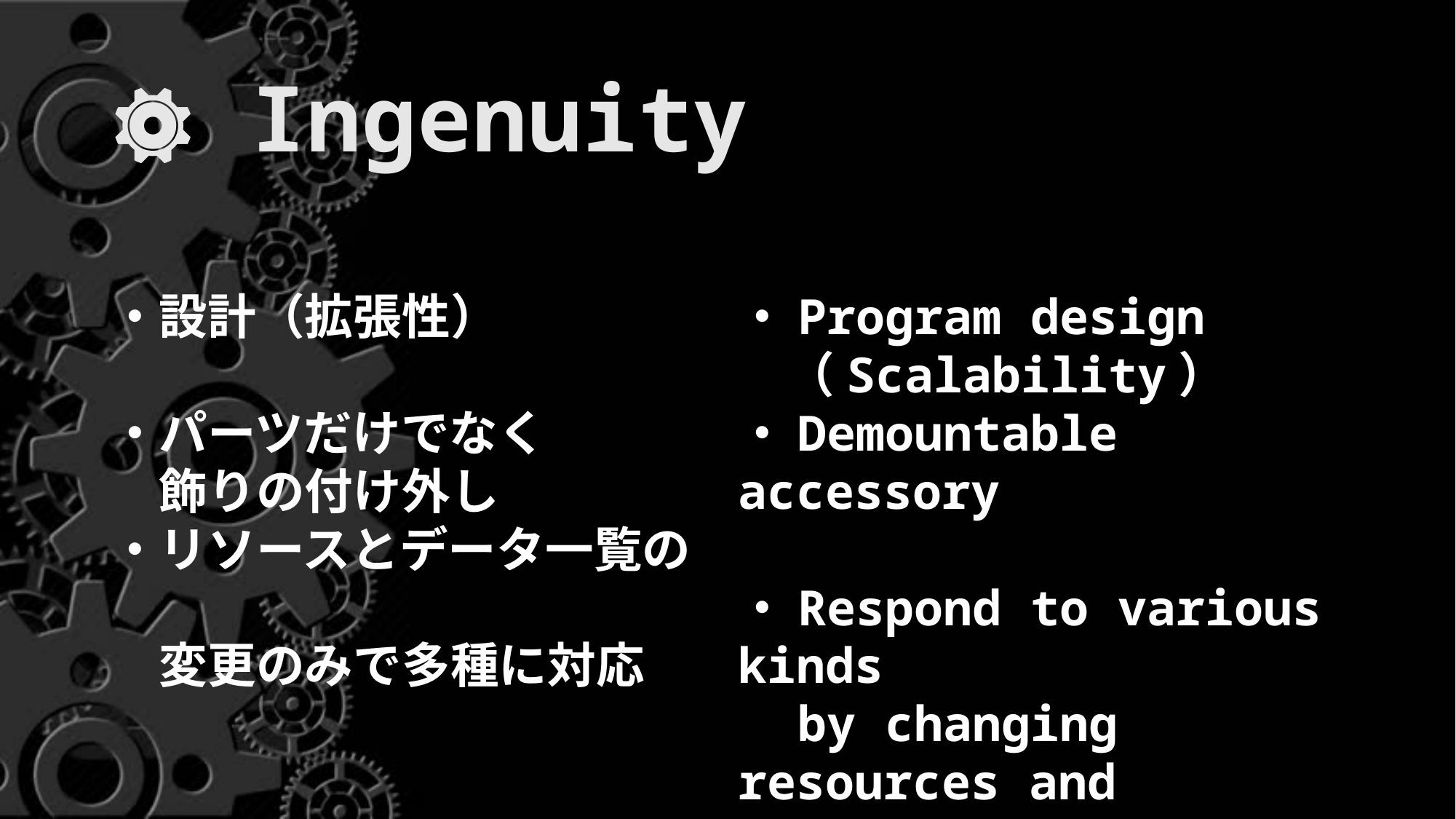

# ⚙ Ingenuity
・設計（拡張性）

・パーツだけでなく
　飾りの付け外し
・リソースとデータ一覧の
　変更のみで多種に対応
・Program design
　（Scalability）
・Demountable accessory

・Respond to various kinds
　by changing resources and
　data list only